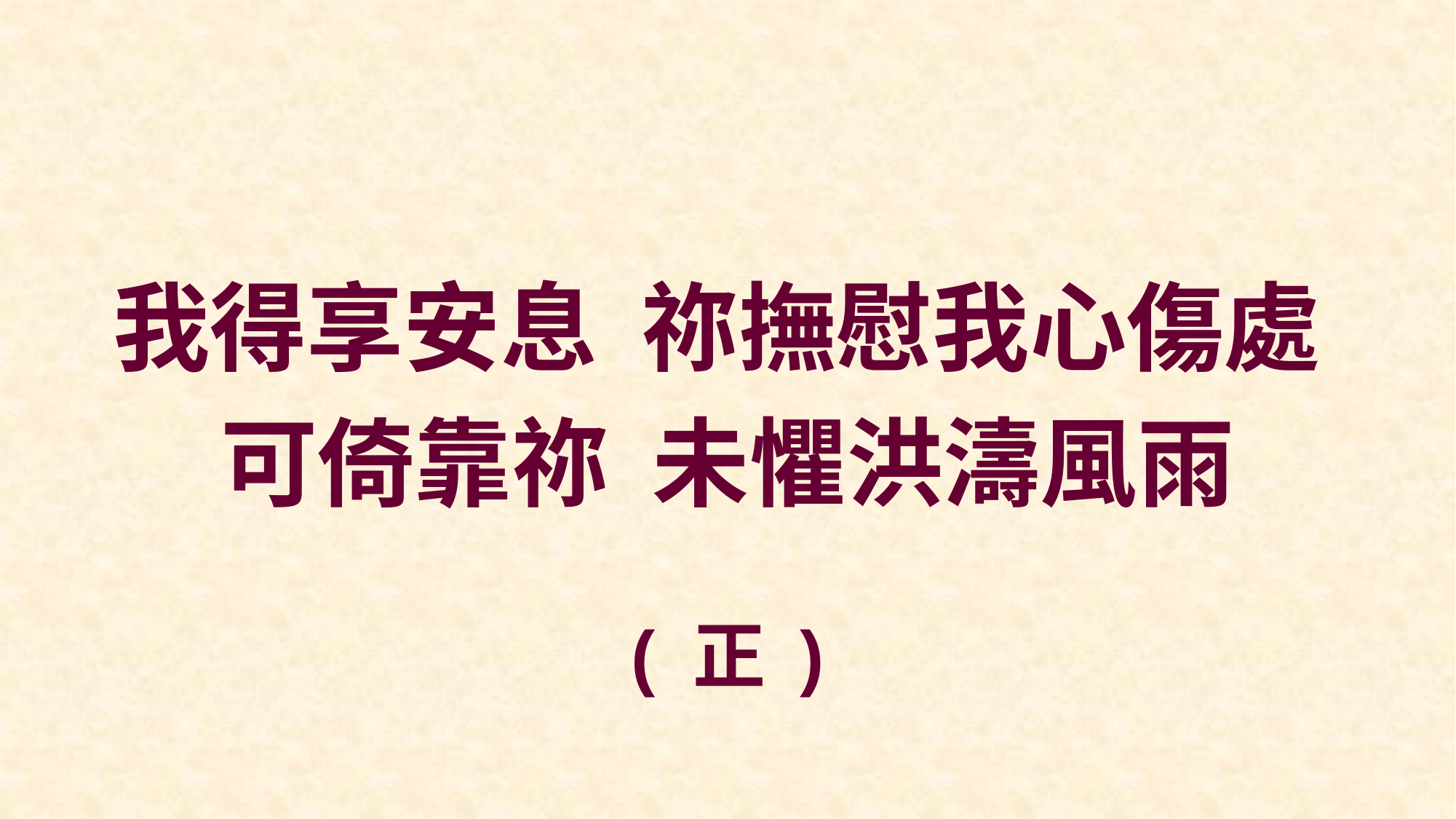

我得享安息  祢撫慰我心傷處
可倚靠祢  未懼洪濤風雨
( 正 )